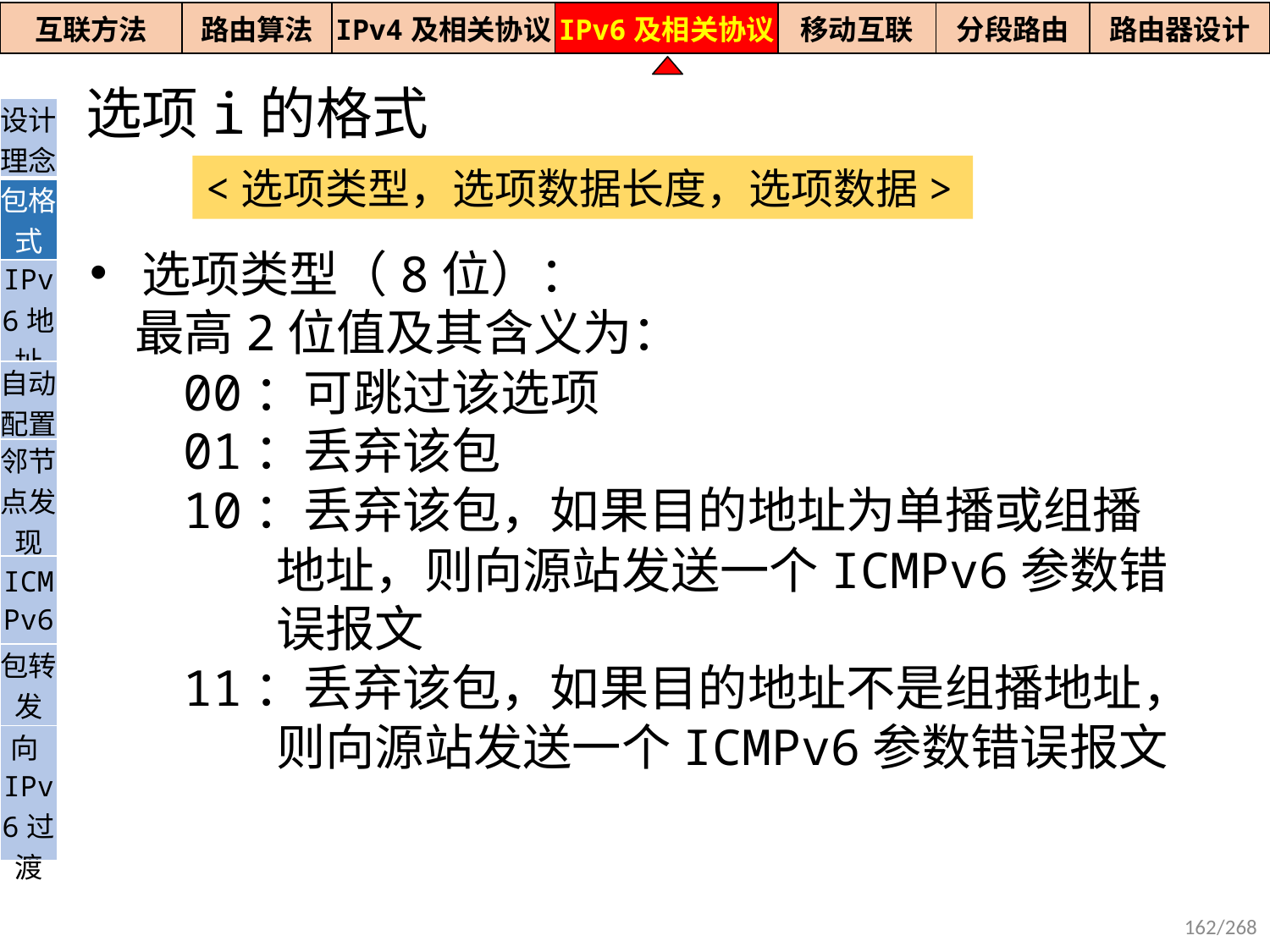

| 互联方法 | 路由算法 | IPv4及相关协议 | IPv6及相关协议 | 移动互联 | 分段路由 | 路由器设计 |
| --- | --- | --- | --- | --- | --- | --- |

选项i的格式
| 设计理念 |
| --- |
| 包格式 |
| IPv6地址 |
| 自动配置 |
| 邻节点发现 |
| ICMPv6 |
| 包转发 |
| 向IPv6过渡 |
<选项类型，选项数据长度，选项数据>
  选项类型（8位）：
   最高2位值及其含义为：
 00：可跳过该选项
 01：丢弃该包
 10：丢弃该包，如果目的地址为单播或组播地址，则向源站发送一个ICMPv6参数错误报文
 11：丢弃该包，如果目的地址不是组播地址，则向源站发送一个ICMPv6参数错误报文

162/268